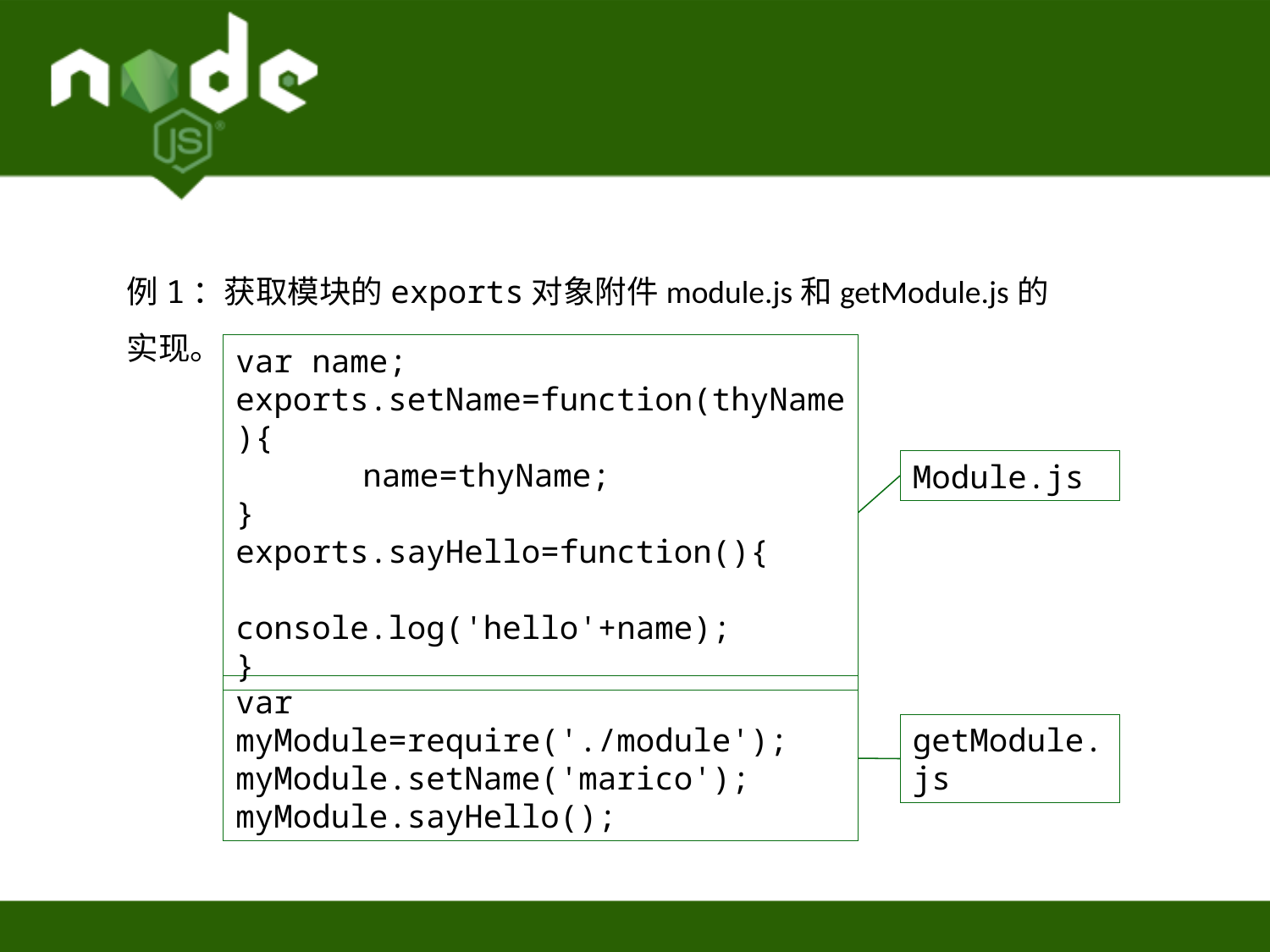

例1：获取模块的exports对象附件module.js和getModule.js的实现。
var name;
exports.setName=function(thyName){
	name=thyName;
}
exports.sayHello=function(){
	console.log('hello'+name);
}
Module.js
var myModule=require('./module');
myModule.setName('marico');
myModule.sayHello();
getModule.js